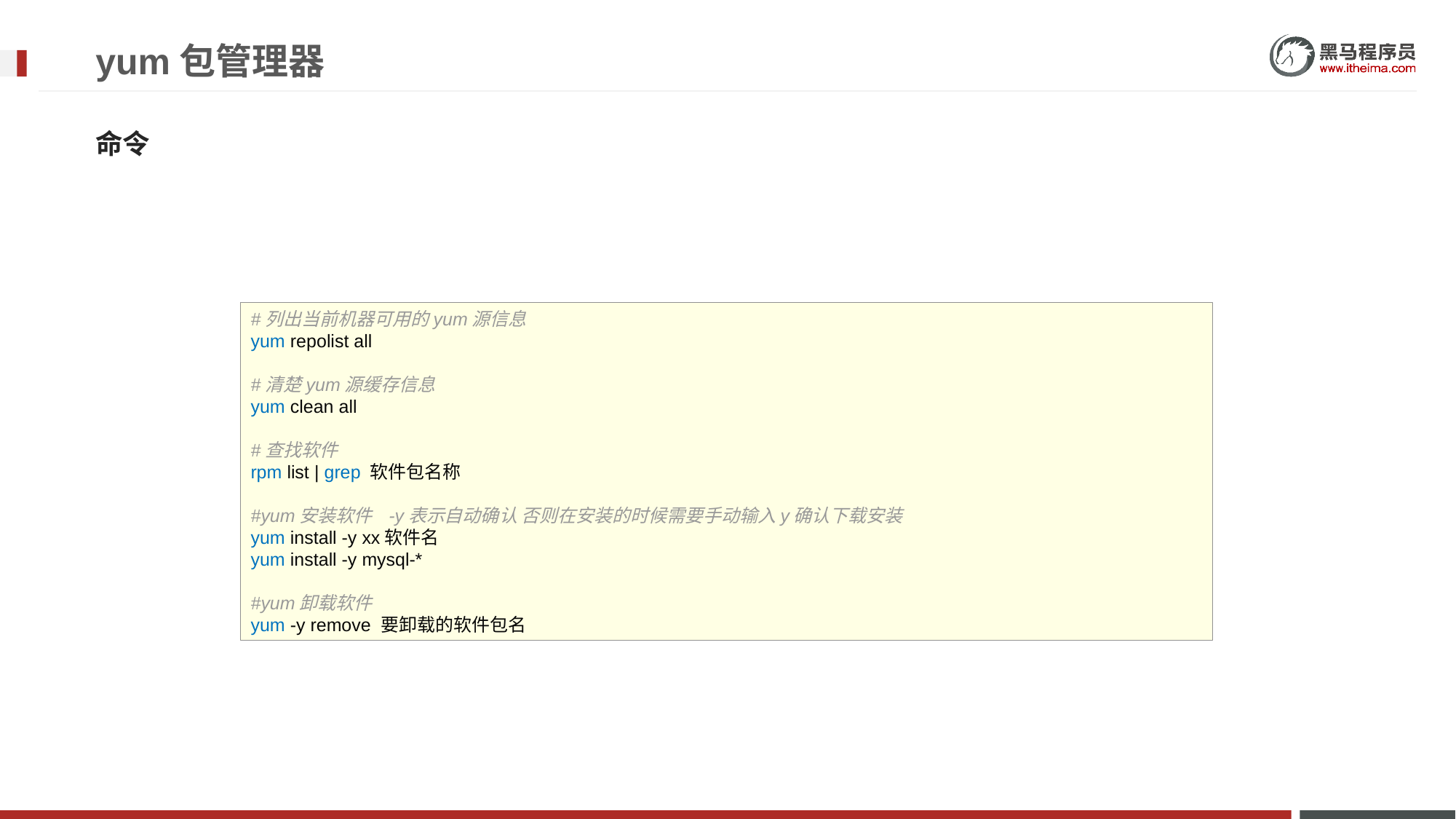

# yum包管理器
命令
#列出当前机器可用的yum源信息
yum repolist all
#清楚yum源缓存信息
yum clean all
#查找软件
rpm list | grep 软件包名称
#yum安装软件   -y表示自动确认 否则在安装的时候需要手动输入y确认下载安装
yum install -y xx软件名
yum install -y mysql-*
#yum卸载软件
yum -y remove 要卸载的软件包名